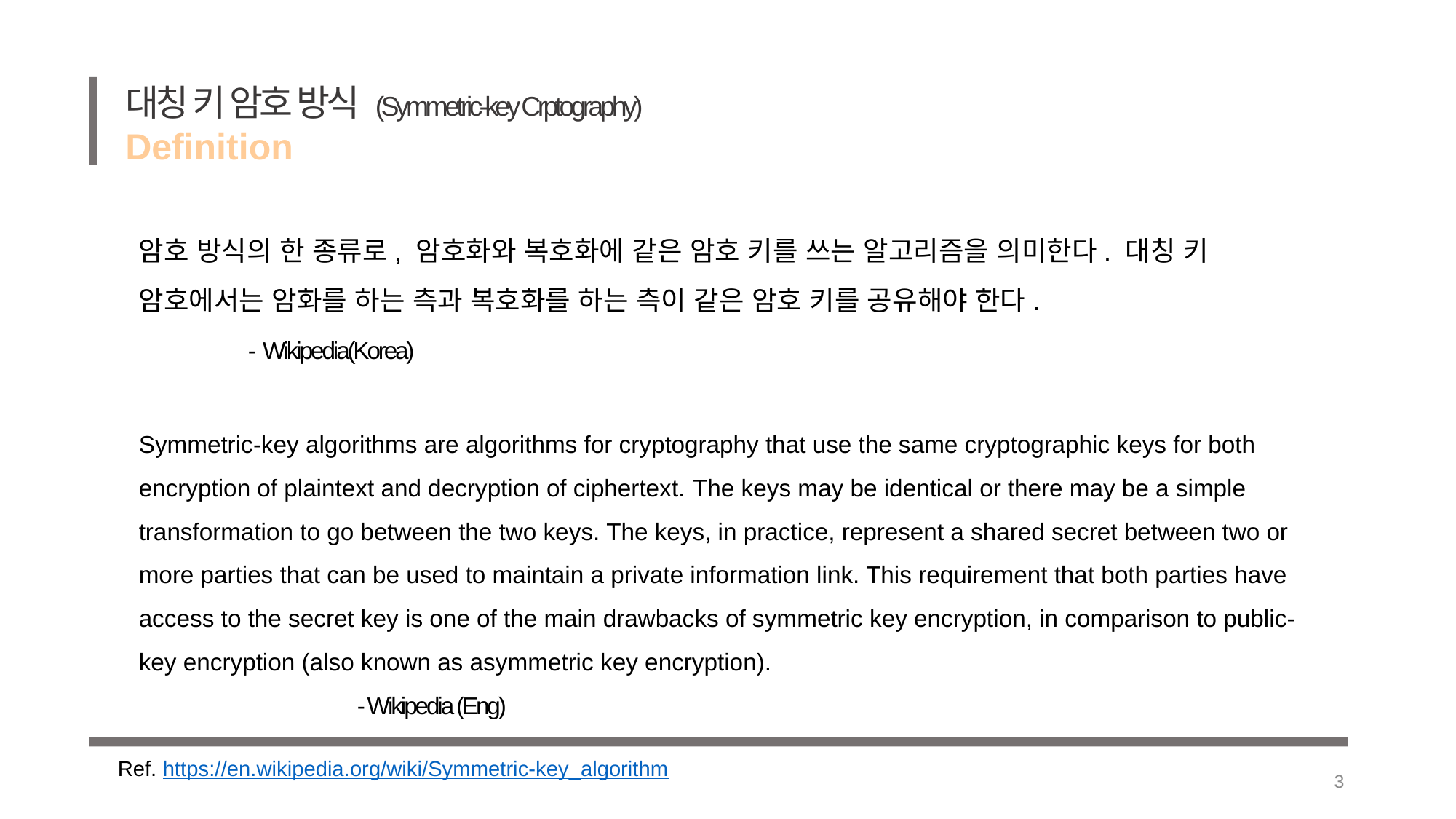

# 대칭 키 암호 방식 (Symmetric-key Crptography)

Definition
암호 방식의 한 종류로, 암호화와 복호화에 같은 암호 키를 쓰는 알고리즘을 의미한다. 대칭 키 암호에서는 암화를 하는 측과 복호화를 하는 측이 같은 암호 키를 공유해야 한다.			- Wikipedia(Korea)

Symmetric-key algorithms are algorithms for cryptography that use the same cryptographic keys for both encryption of plaintext and decryption of ciphertext. The keys may be identical or there may be a simple transformation to go between the two keys. The keys, in practice, represent a shared secret between two or more parties that can be used to maintain a private information link. This requirement that both parties have access to the secret key is one of the main drawbacks of symmetric key encryption, in comparison to public-key encryption (also known as asymmetric key encryption).							- Wikipedia (Eng)

Ref. https://en.wikipedia.org/wiki/Symmetric-key_algorithm
3